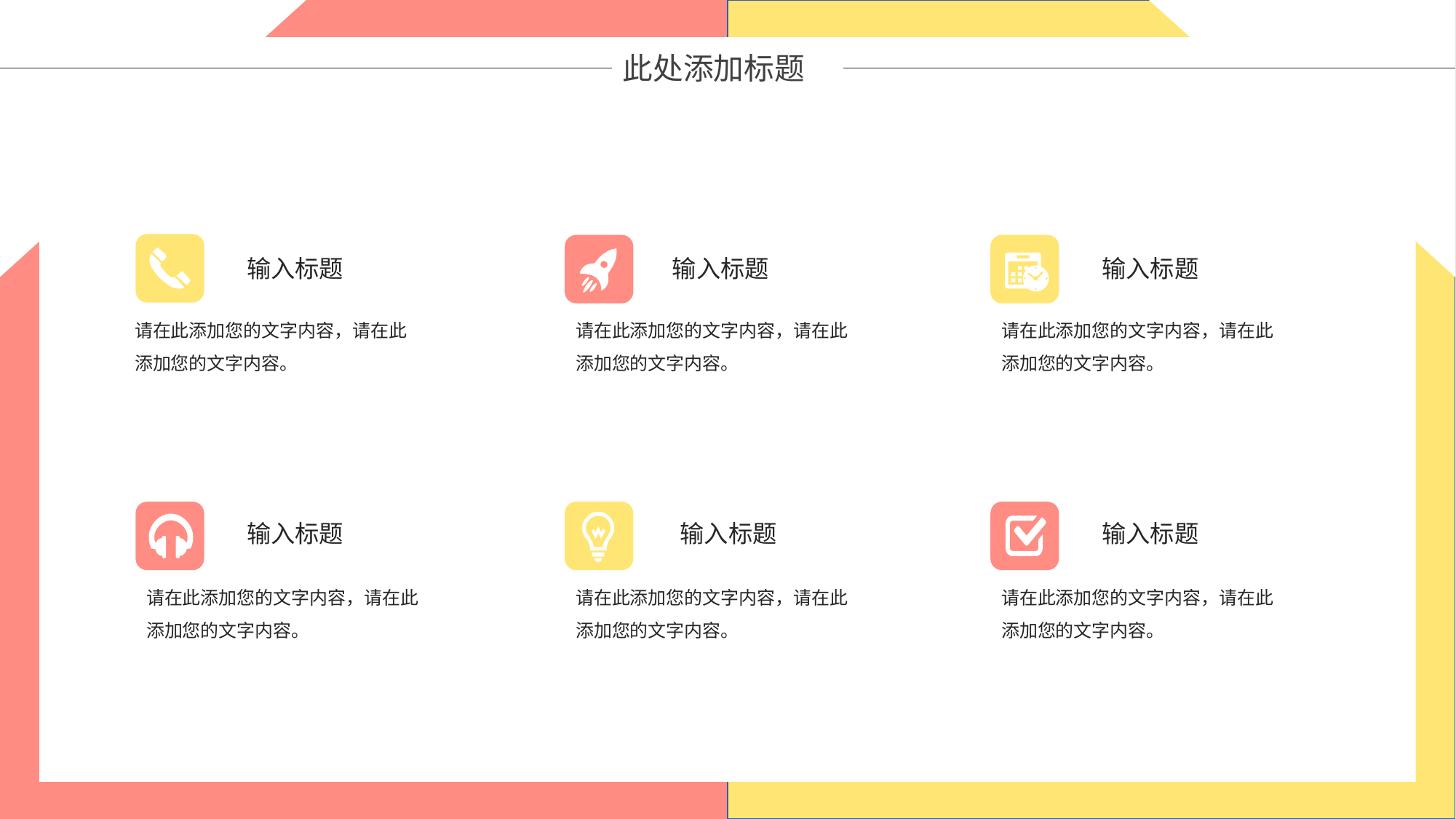

此处添加标题

输入标题
输入标题
输入标题
请在此添加您的文字内容，请在此添加您的文字内容。
请在此添加您的文字内容，请在此添加您的文字内容。
请在此添加您的文字内容，请在此添加您的文字内容。

输入标题
输入标题
输入标题
请在此添加您的文字内容，请在此添加您的文字内容。
请在此添加您的文字内容，请在此添加您的文字内容。
请在此添加您的文字内容，请在此添加您的文字内容。